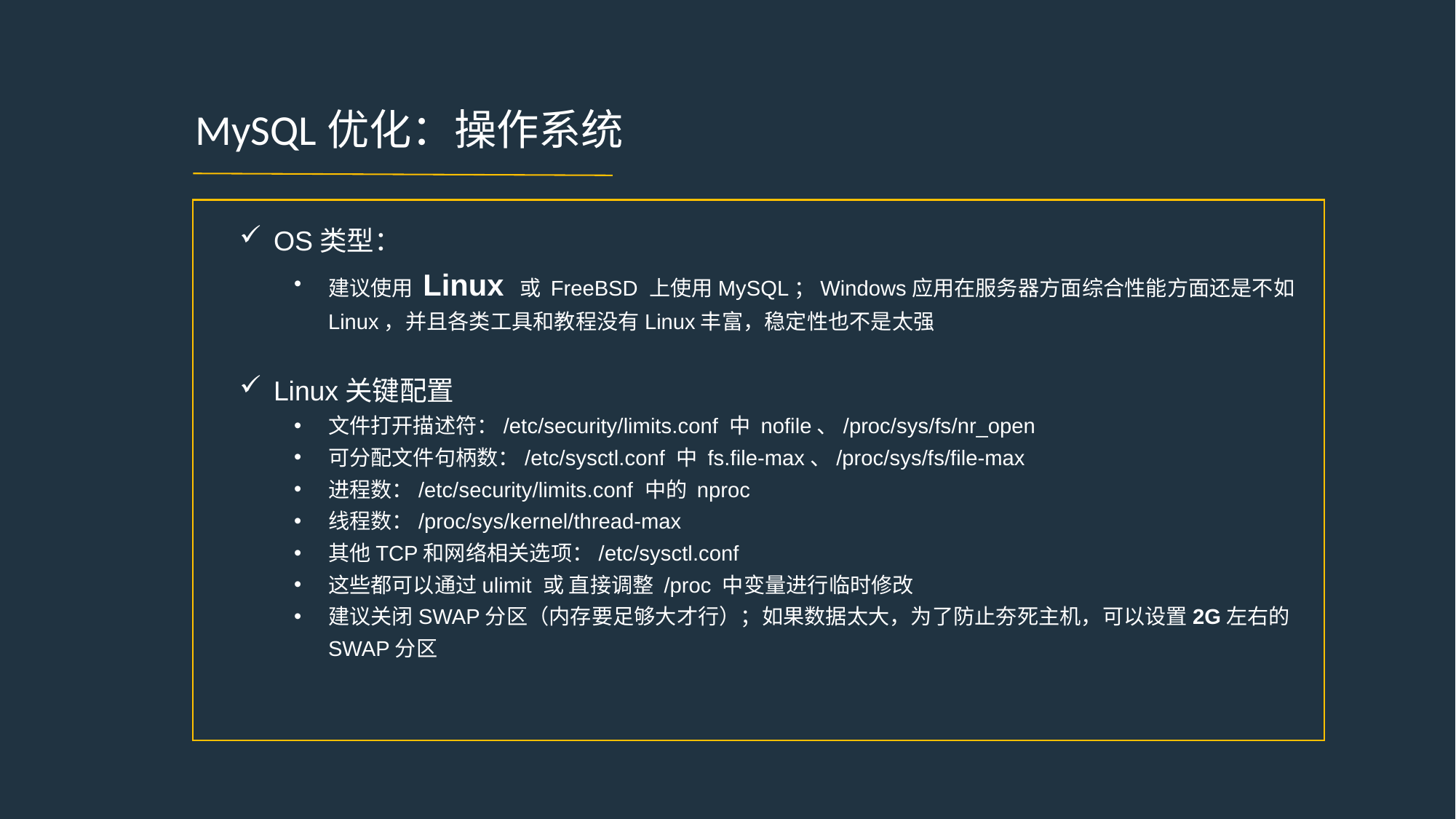

MySQL优化：操作系统

OS类型：
建议使用 Linux 或 FreeBSD 上使用MySQL；Windows应用在服务器方面综合性能方面还是不如Linux，并且各类工具和教程没有Linux丰富，稳定性也不是太强

Linux关键配置
文件打开描述符：/etc/security/limits.conf 中 nofile、/proc/sys/fs/nr_open
可分配文件句柄数：/etc/sysctl.conf 中 fs.file-max、/proc/sys/fs/file-max
进程数：/etc/security/limits.conf 中的 nproc
线程数：/proc/sys/kernel/thread-max
其他TCP和网络相关选项：/etc/sysctl.conf
这些都可以通过ulimit 或 直接调整 /proc 中变量进行临时修改
建议关闭SWAP分区（内存要足够大才行）；如果数据太大，为了防止夯死主机，可以设置2G左右的SWAP分区